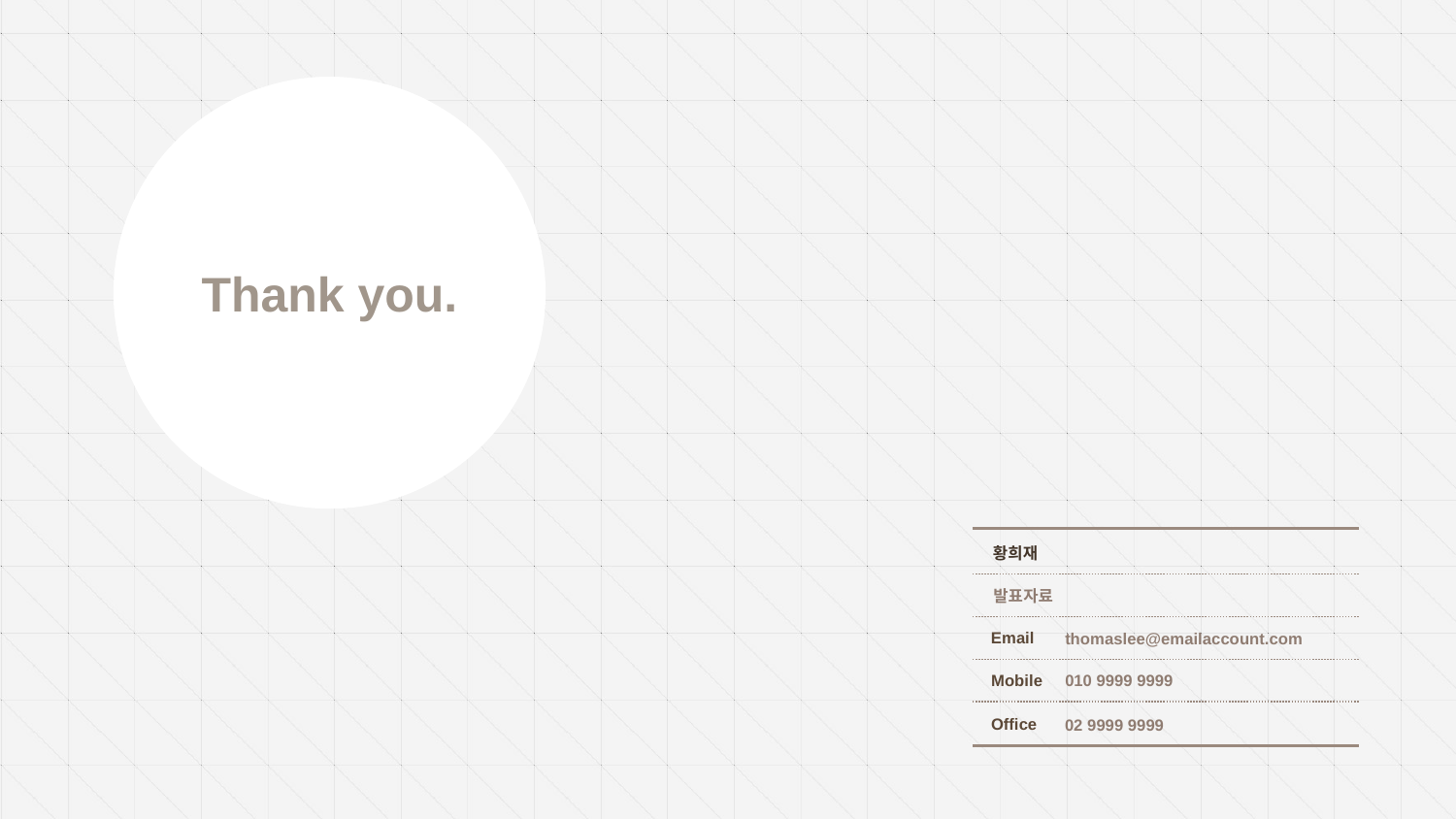

Thank you.
황희재
발표자료
Email
thomaslee@emailaccount.com
010 9999 9999
Mobile
Office
02 9999 9999